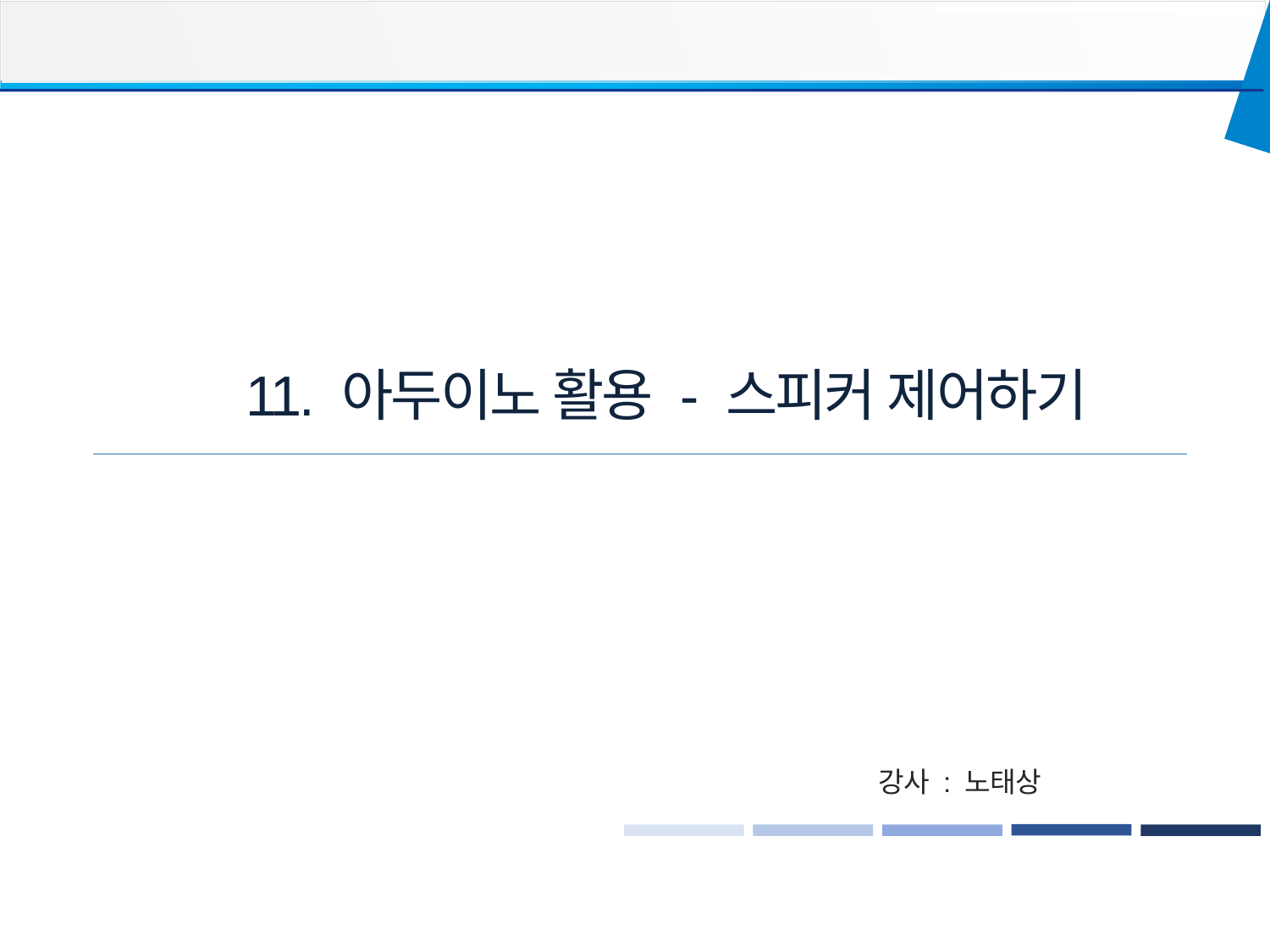

11. 아두이노 활용 - 스피커 제어하기

강사 : 노태상